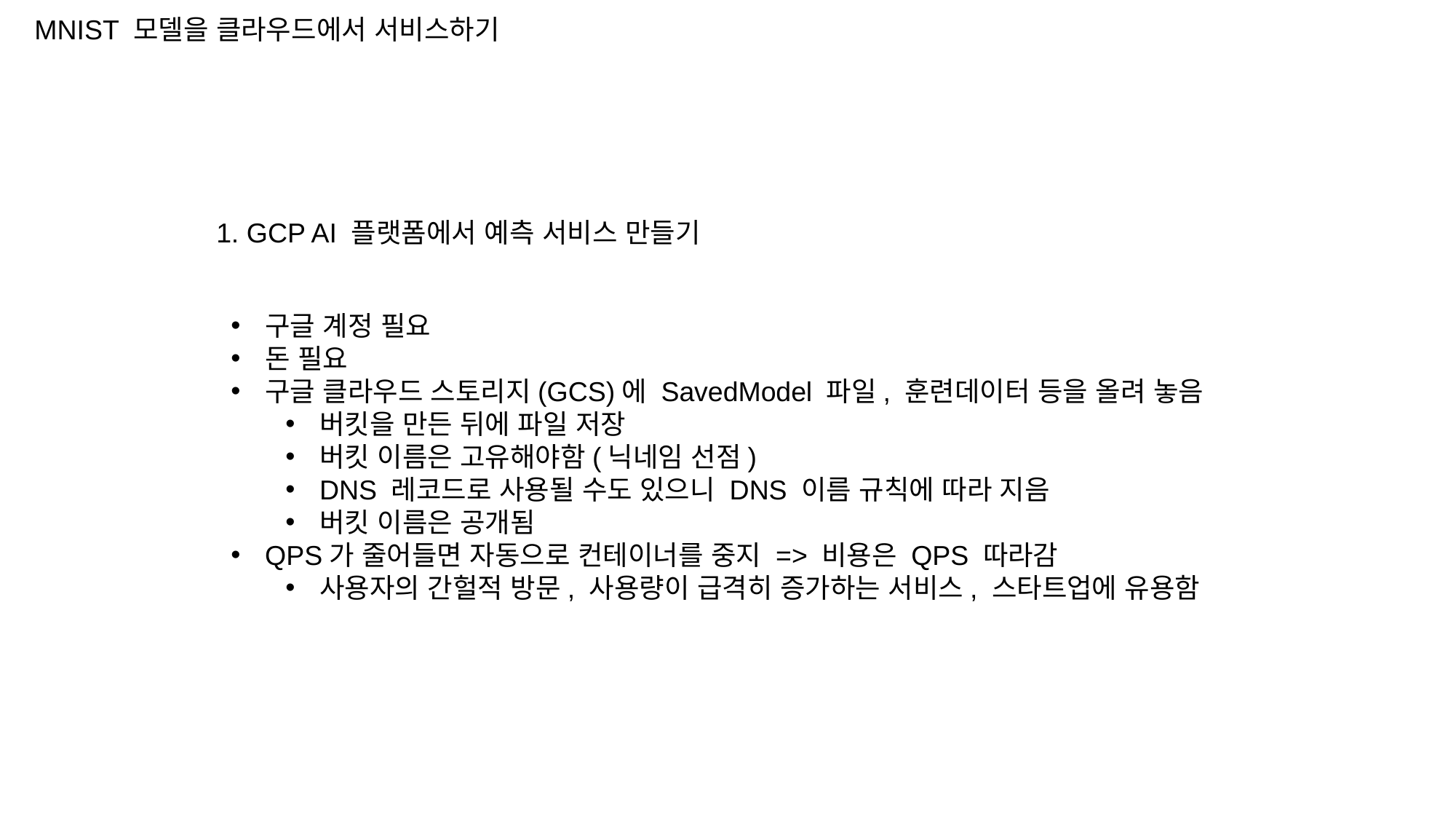

MNIST 모델을 클라우드에서 서비스하기
1. GCP AI 플랫폼에서 예측 서비스 만들기
구글 계정 필요
돈 필요
구글 클라우드 스토리지(GCS)에 SavedModel 파일, 훈련데이터 등을 올려 놓음
버킷을 만든 뒤에 파일 저장
버킷 이름은 고유해야함(닉네임 선점)
DNS 레코드로 사용될 수도 있으니 DNS 이름 규칙에 따라 지음
버킷 이름은 공개됨
QPS가 줄어들면 자동으로 컨테이너를 중지 => 비용은 QPS 따라감
사용자의 간헐적 방문, 사용량이 급격히 증가하는 서비스, 스타트업에 유용함